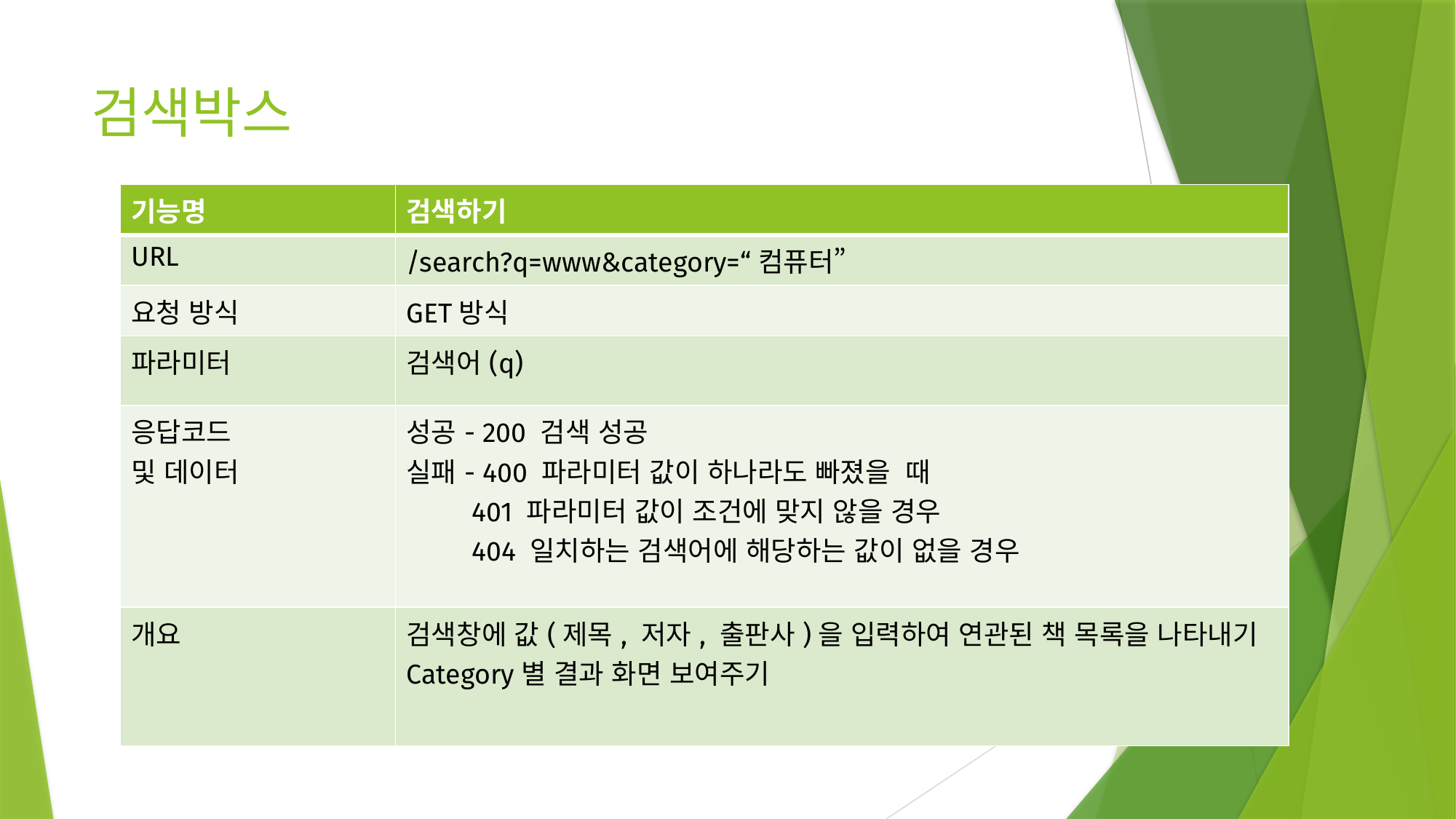

검색박스
| 기능명 | 검색하기 |
| --- | --- |
| URL | /search?q=www&category=“컴퓨터” |
| 요청 방식 | GET방식 |
| 파라미터 | 검색어(q) |
| 응답코드 및 데이터 | 성공- 200 검색 성공 실패- 400 파라미터 값이 하나라도 빠졌을 때 401 파라미터 값이 조건에 맞지 않을 경우 404 일치하는 검색어에 해당하는 값이 없을 경우 |
| 개요 | 검색창에 값(제목, 저자, 출판사)을 입력하여 연관된 책 목록을 나타내기 Category별 결과 화면 보여주기 |